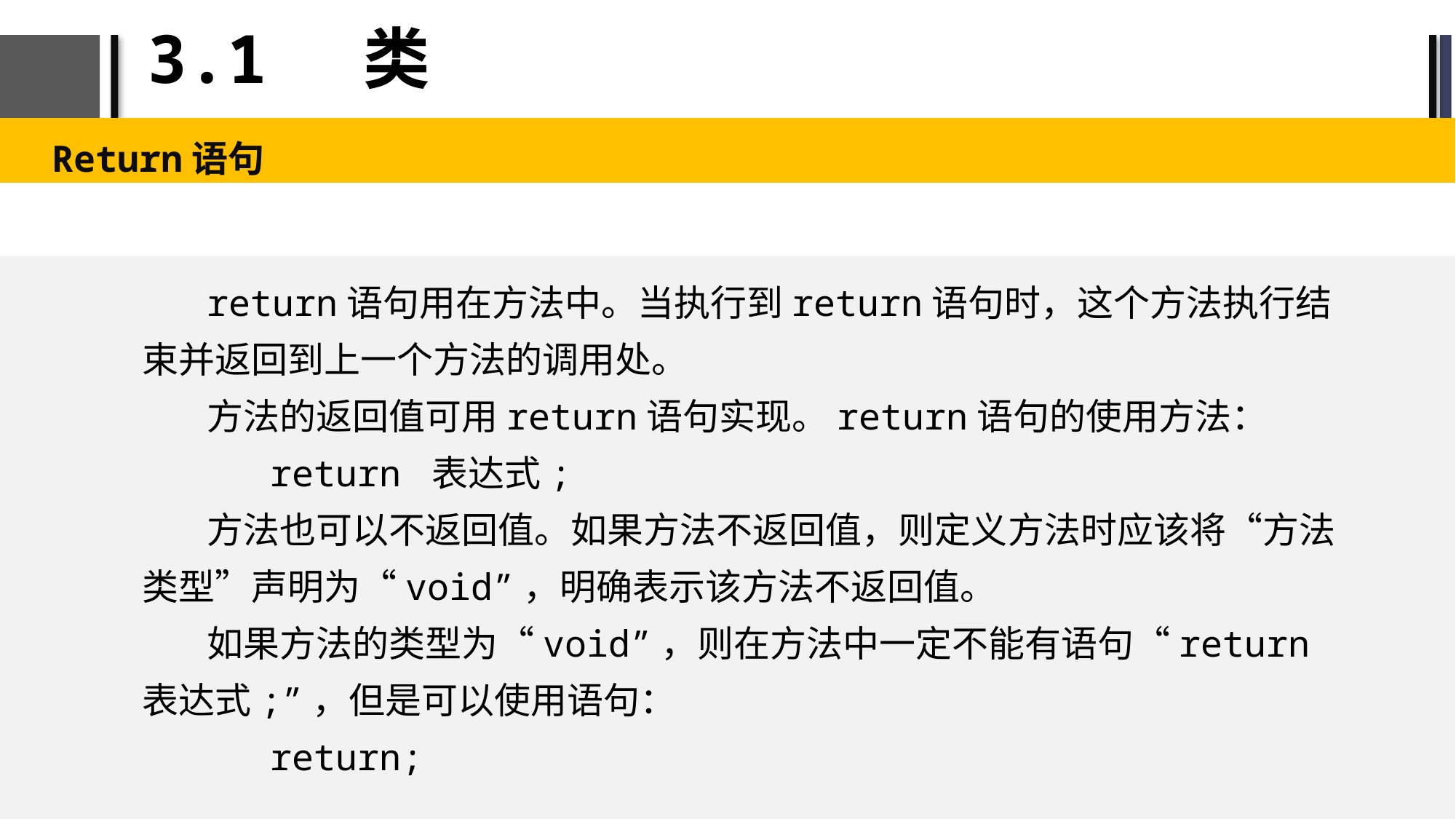

# 3.1  类

Return语句

return语句用在方法中。当执行到return语句时，这个方法执行结束并返回到上一个方法的调用处。
方法的返回值可用return语句实现。return语句的使用方法：
return 表达式;
方法也可以不返回值。如果方法不返回值，则定义方法时应该将“方法类型”声明为“void”，明确表示该方法不返回值。
如果方法的类型为“void”，则在方法中一定不能有语句“return 表达式;”，但是可以使用语句：
return;